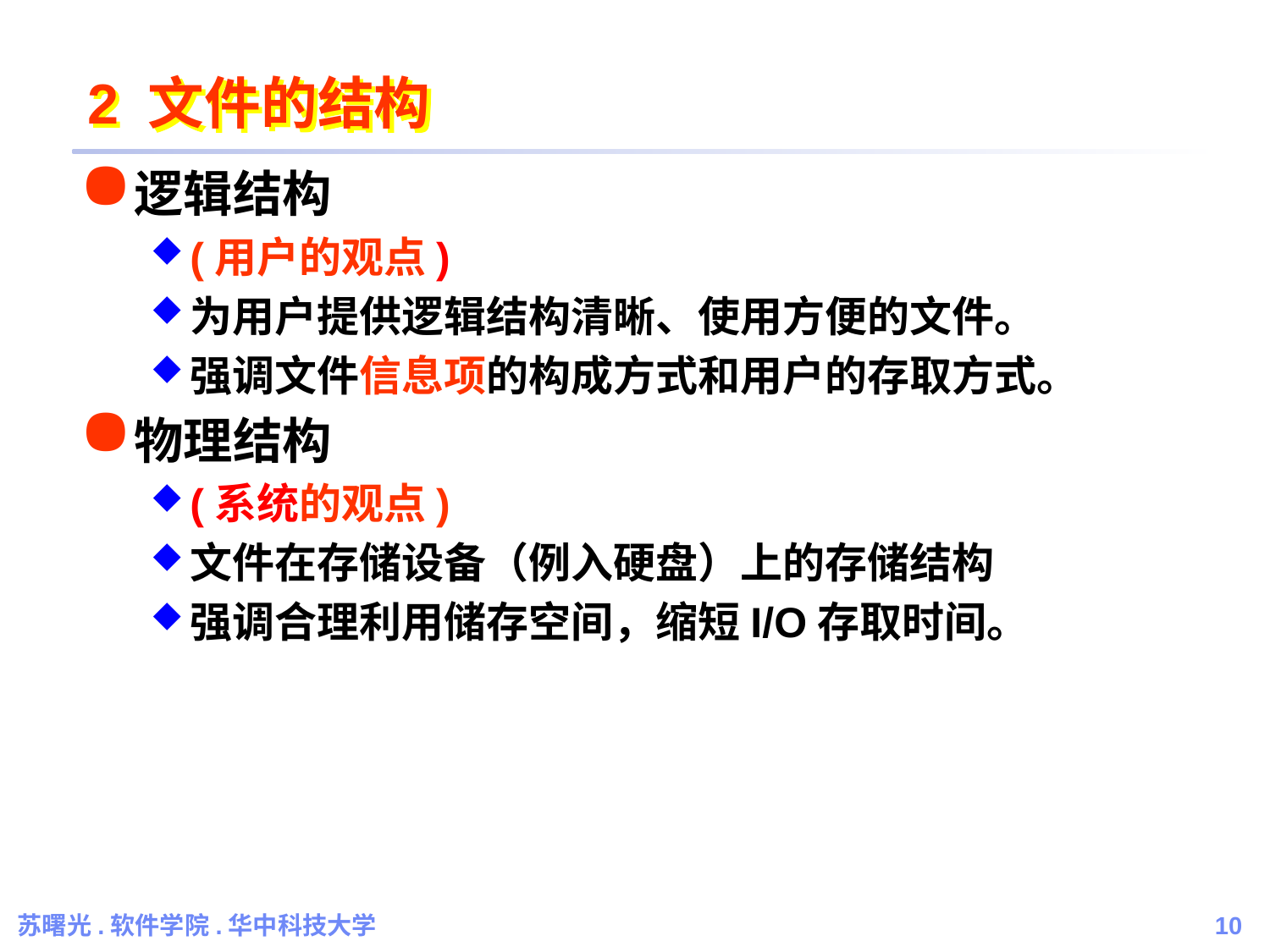

# 2 文件的结构
逻辑结构
(用户的观点)
为用户提供逻辑结构清晰、使用方便的文件。
强调文件信息项的构成方式和用户的存取方式。
物理结构
(系统的观点)
文件在存储设备（例入硬盘）上的存储结构
强调合理利用储存空间，缩短I/O存取时间。

苏曙光.软件学院.华中科技大学
10